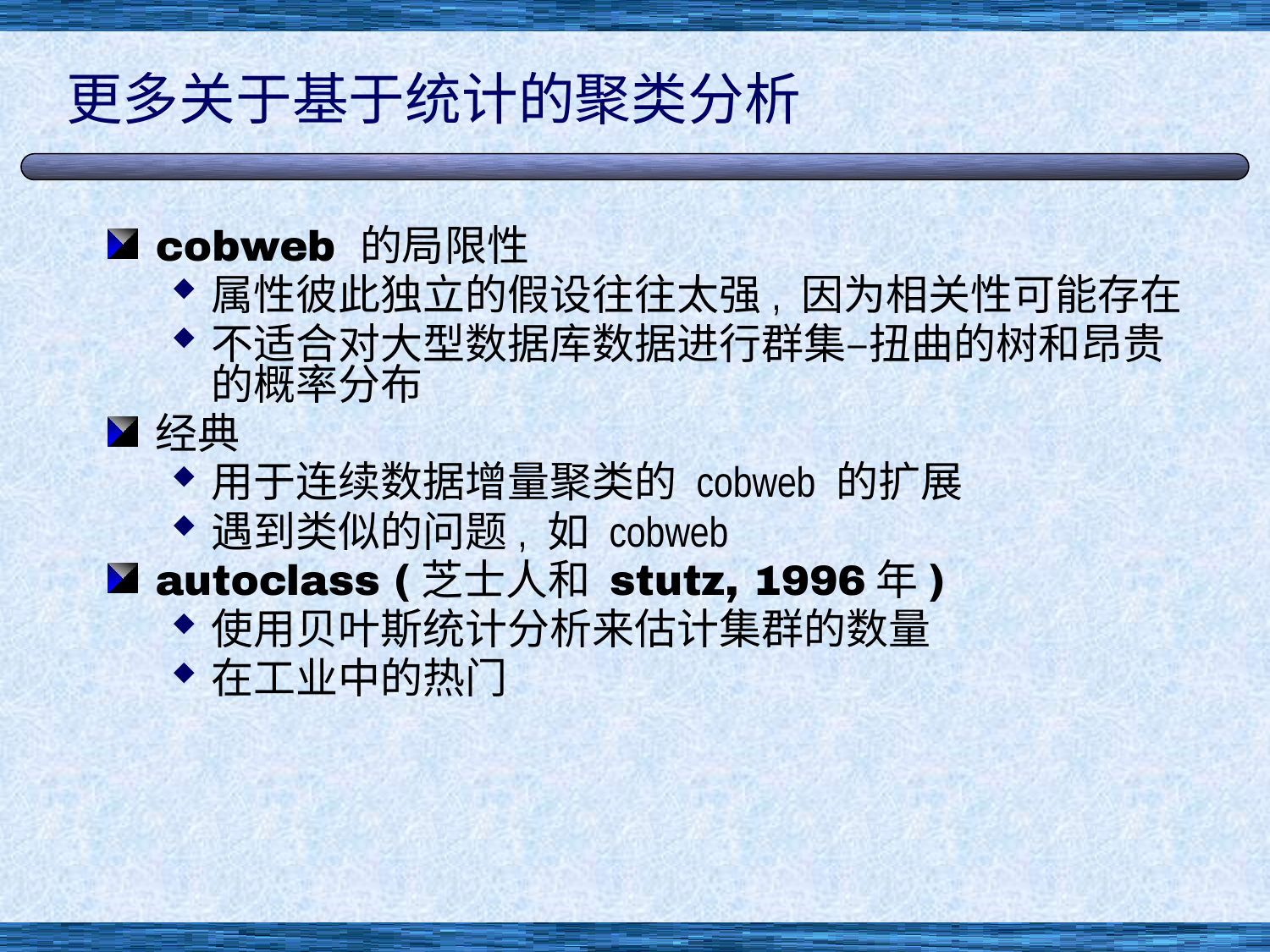

# 更多关于基于统计的聚类分析
cobweb 的局限性
属性彼此独立的假设往往太强, 因为相关性可能存在
不适合对大型数据库数据进行群集–扭曲的树和昂贵的概率分布
经典
用于连续数据增量聚类的 cobweb 的扩展
遇到类似的问题, 如 cobweb
autoclass (芝士人和 stutz, 1996年)
使用贝叶斯统计分析来估计集群的数量
在工业中的热门